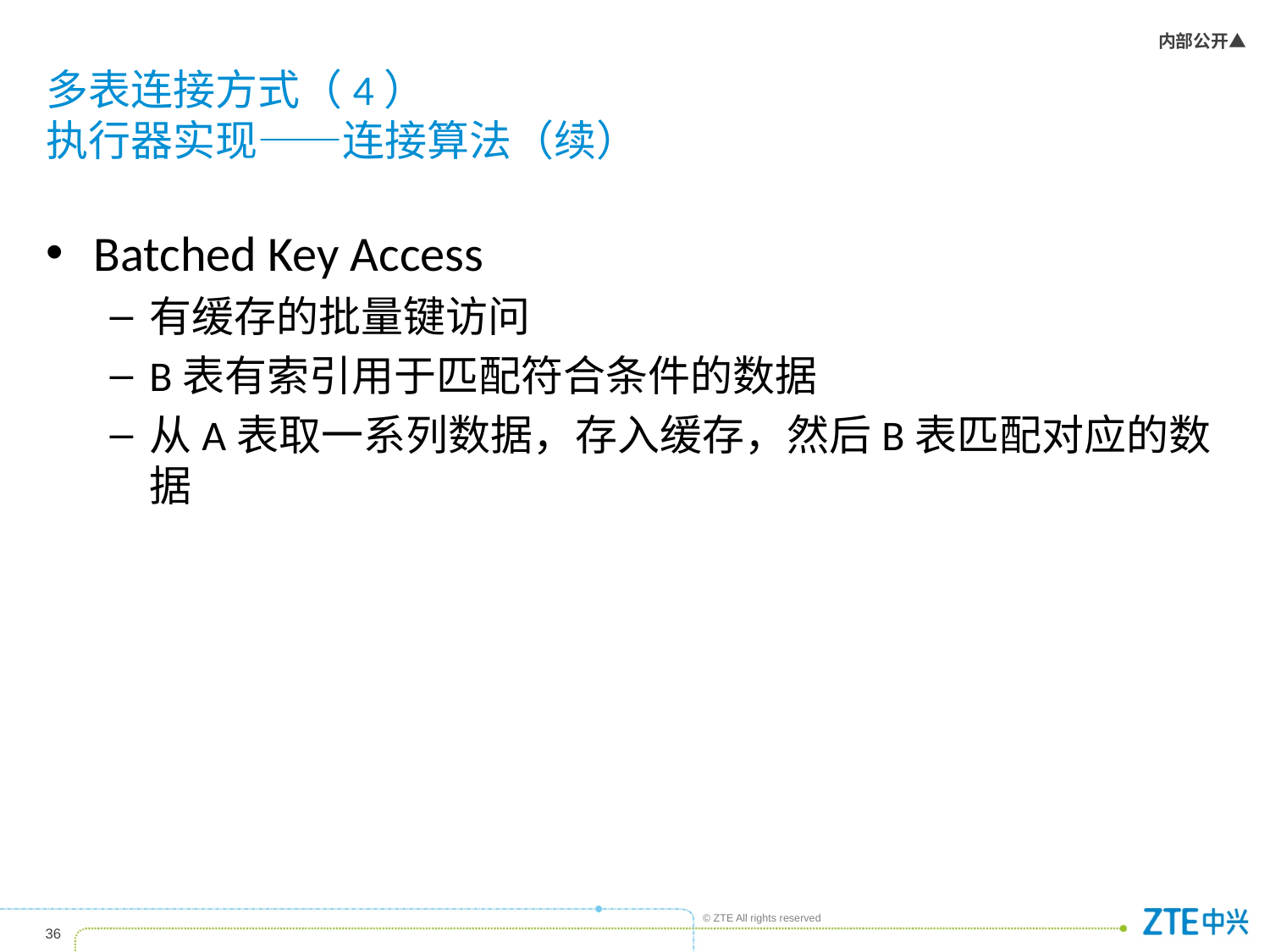

# 多表连接方式（4） 执行器实现——连接算法（续）
Batched Key Access
有缓存的批量键访问
B表有索引用于匹配符合条件的数据
从A表取一系列数据，存入缓存，然后B表匹配对应的数据